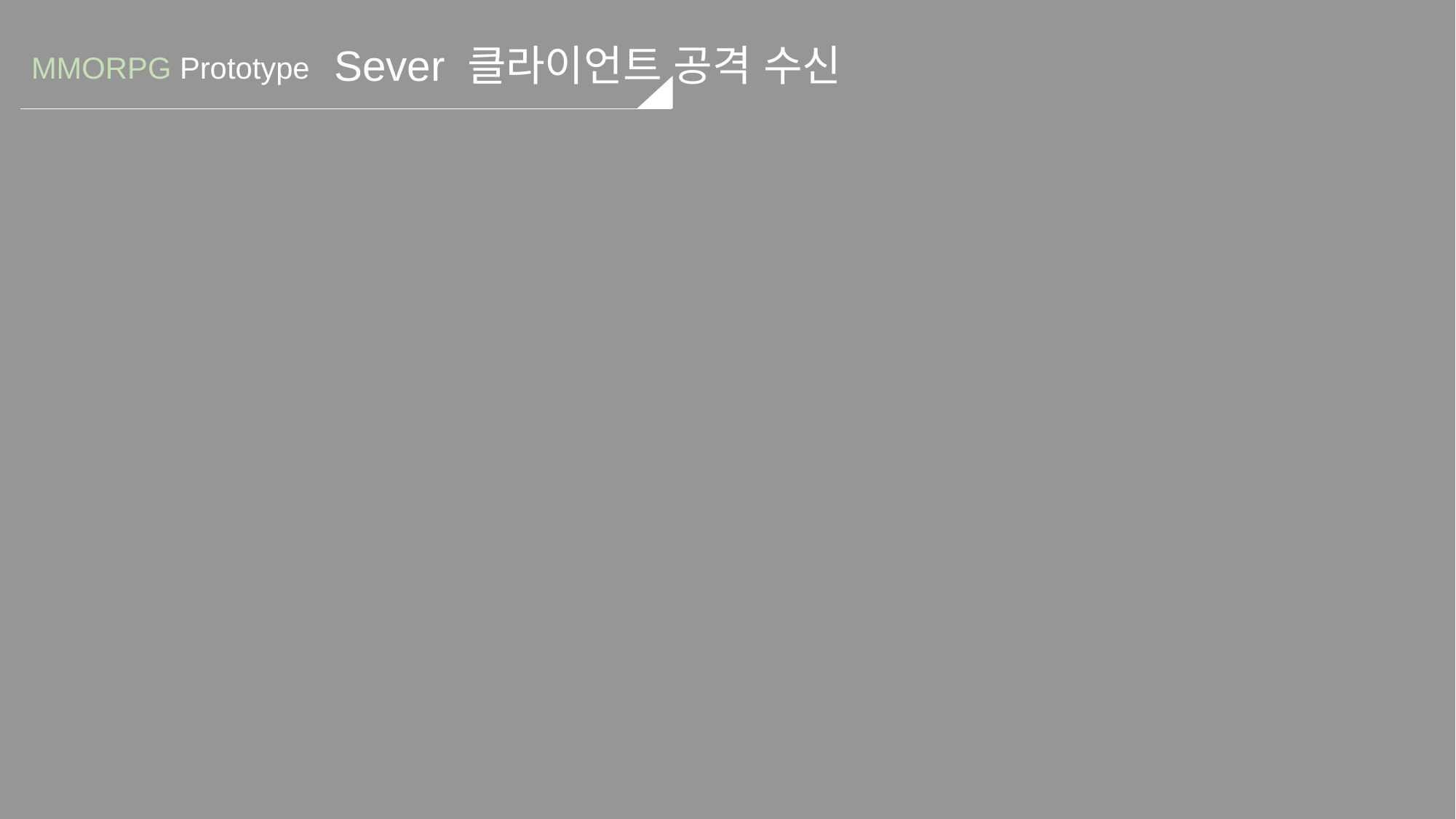

# Sever 클라이언트 공격 수신
MMORPG Prototype